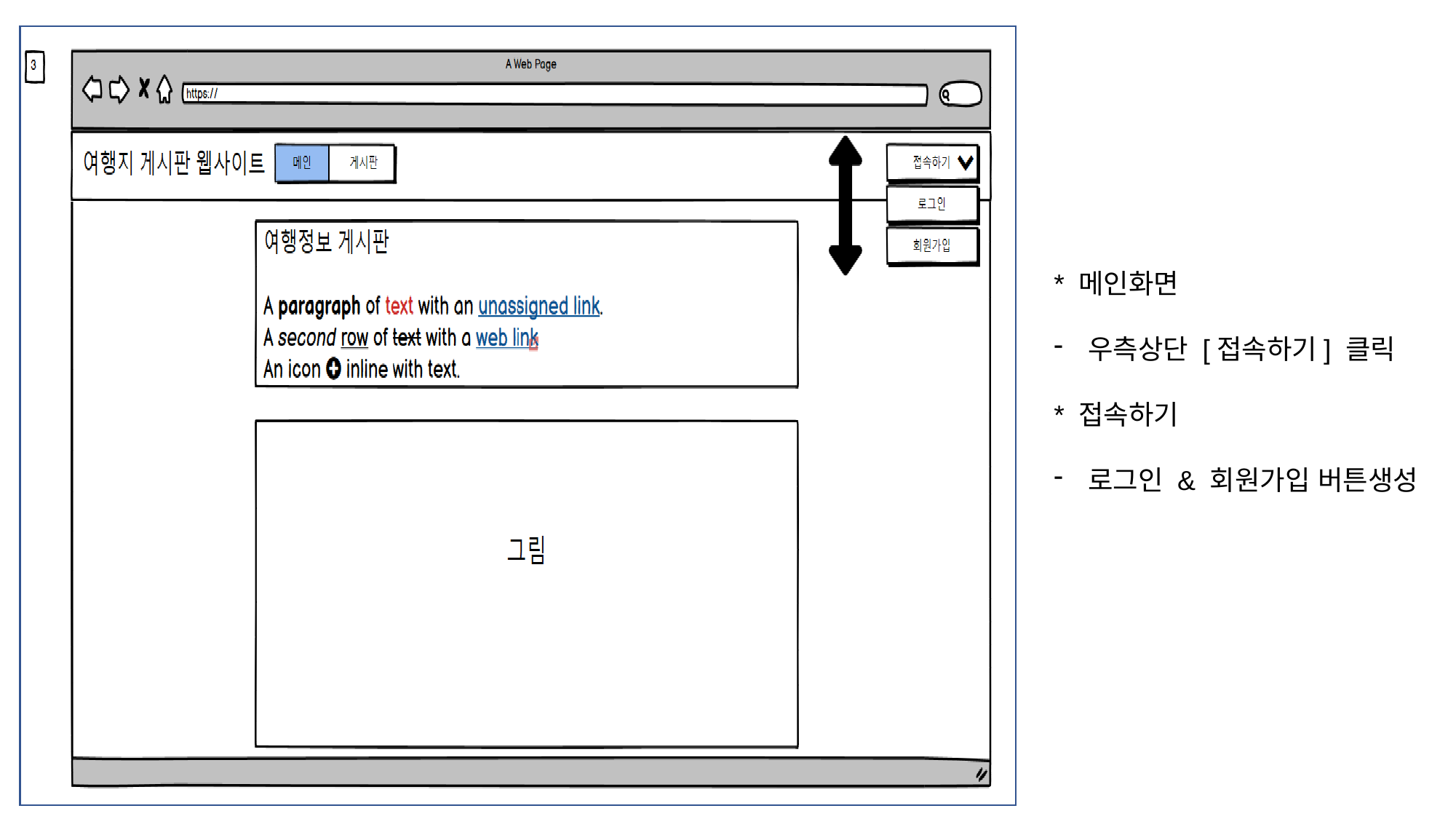

* 메인화면

우측상단 [접속하기] 클릭

* 접속하기

로그인 & 회원가입 버튼생성